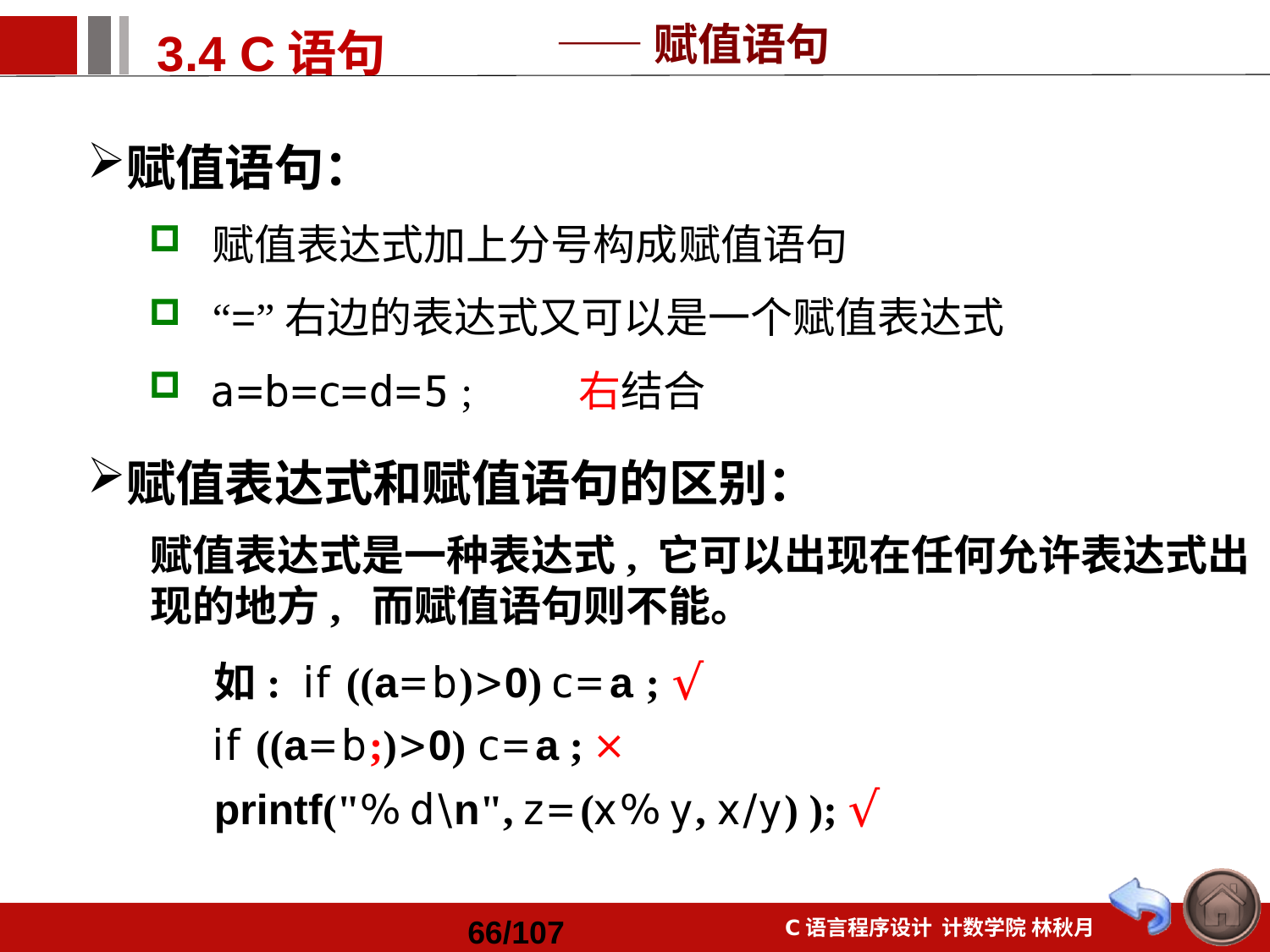

——赋值语句
赋值语句：
赋值表达式加上分号构成赋值语句
“=”右边的表达式又可以是一个赋值表达式
a=b=c=d=5 ;        右结合
赋值表达式和赋值语句的区别：
赋值表达式是一种表达式, 它可以出现在任何允许表达式出现的地方,  而赋值语句则不能。
 	如:  if ((a=b)>0) c=a ; √
      	if ((a=b;)>0) c=a ; ×
           	printf("%d\n", z=(x%y, x/y) ); √